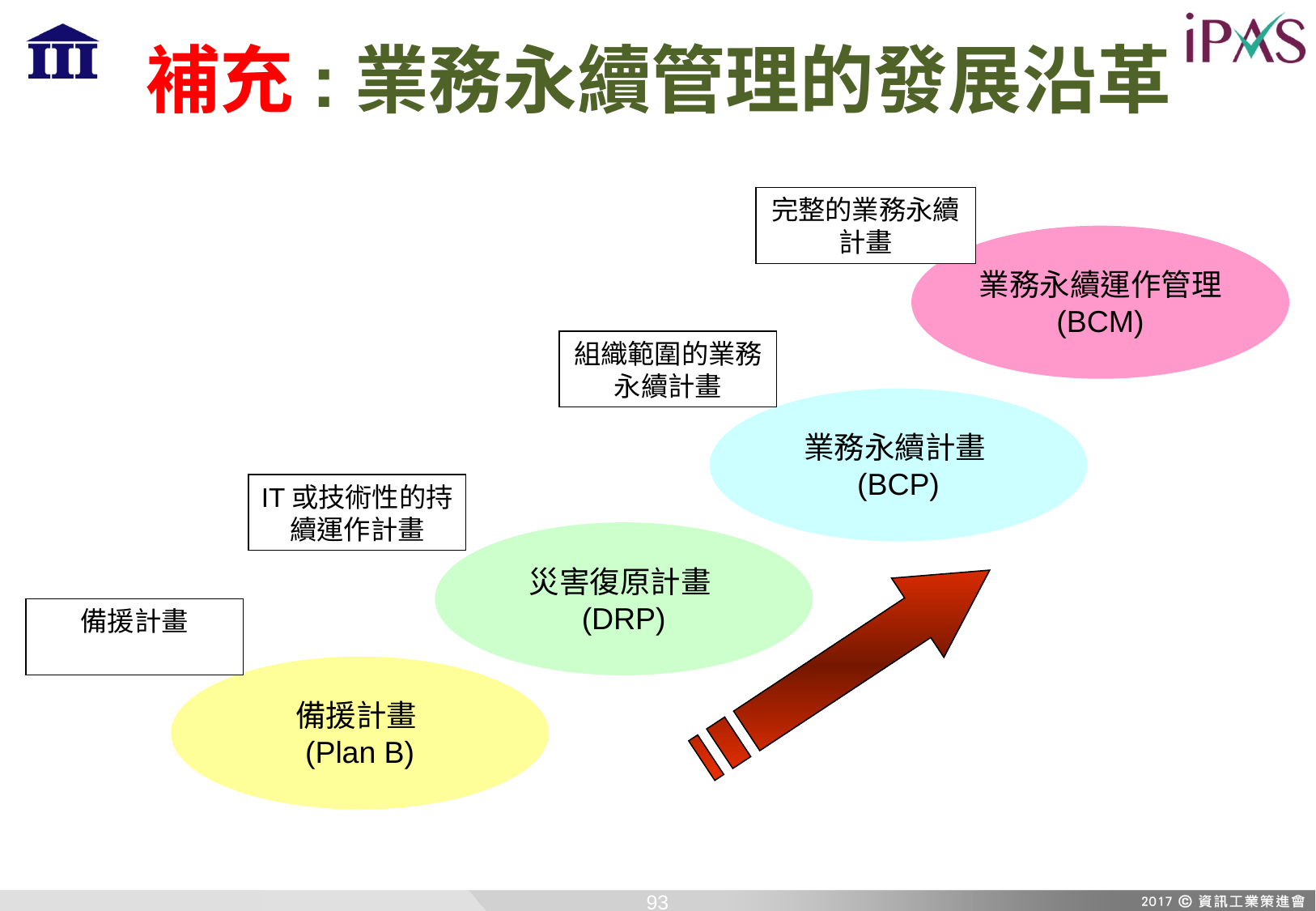

# 補充:業務永續管理的發展沿革
完整的業務永續計畫
業務永續運作管理
(BCM)
組織範圍的業務永續計畫
業務永續計畫(BCP)
IT或技術性的持續運作計畫
災害復原計畫(DRP)
備援計畫

備援計畫
(Plan B)
93